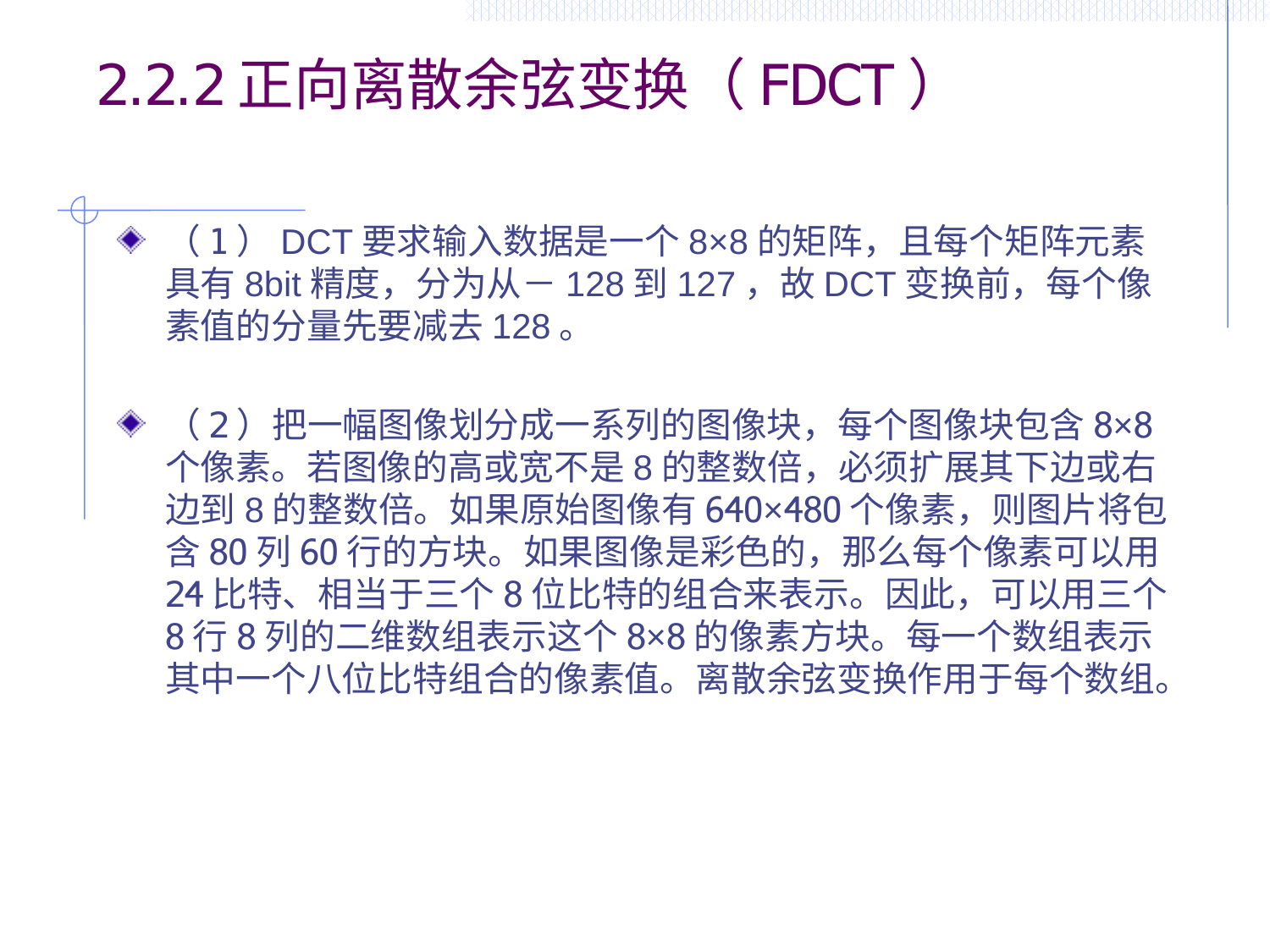

# 2.2.2正向离散余弦变换（FDCT）
（1）DCT要求输入数据是一个8×8的矩阵，且每个矩阵元素具有8bit精度，分为从－128到127，故DCT变换前，每个像素值的分量先要减去128。

（2）把一幅图像划分成一系列的图像块，每个图像块包含8×8个像素。若图像的高或宽不是8的整数倍，必须扩展其下边或右边到8的整数倍。如果原始图像有640×480个像素，则图片将包含80列60行的方块。如果图像是彩色的，那么每个像素可以用24比特、相当于三个8位比特的组合来表示。因此，可以用三个8行8列的二维数组表示这个8×8的像素方块。每一个数组表示其中一个八位比特组合的像素值。离散余弦变换作用于每个数组。